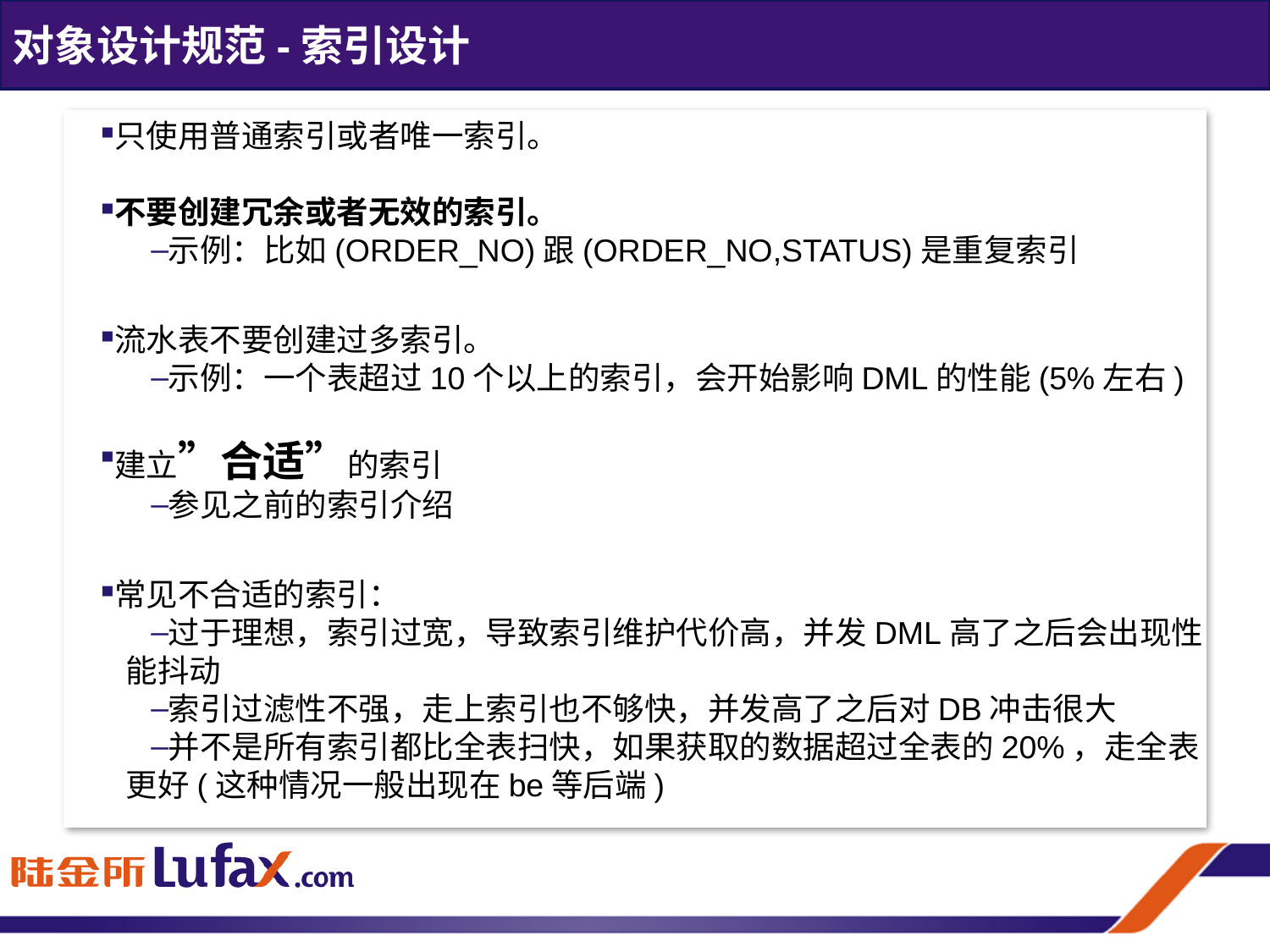

对象设计规范-索引设计
只使用普通索引或者唯一索引。

不要创建冗余或者无效的索引。
示例：比如(ORDER_NO)跟(ORDER_NO,STATUS)是重复索引

流水表不要创建过多索引。
示例：一个表超过10个以上的索引，会开始影响DML的性能(5%左右)

建立”合适”的索引
参见之前的索引介绍

常见不合适的索引：
过于理想，索引过宽，导致索引维护代价高，并发DML高了之后会出现性能抖动
索引过滤性不强，走上索引也不够快，并发高了之后对DB冲击很大
并不是所有索引都比全表扫快，如果获取的数据超过全表的20%，走全表更好(这种情况一般出现在be等后端)